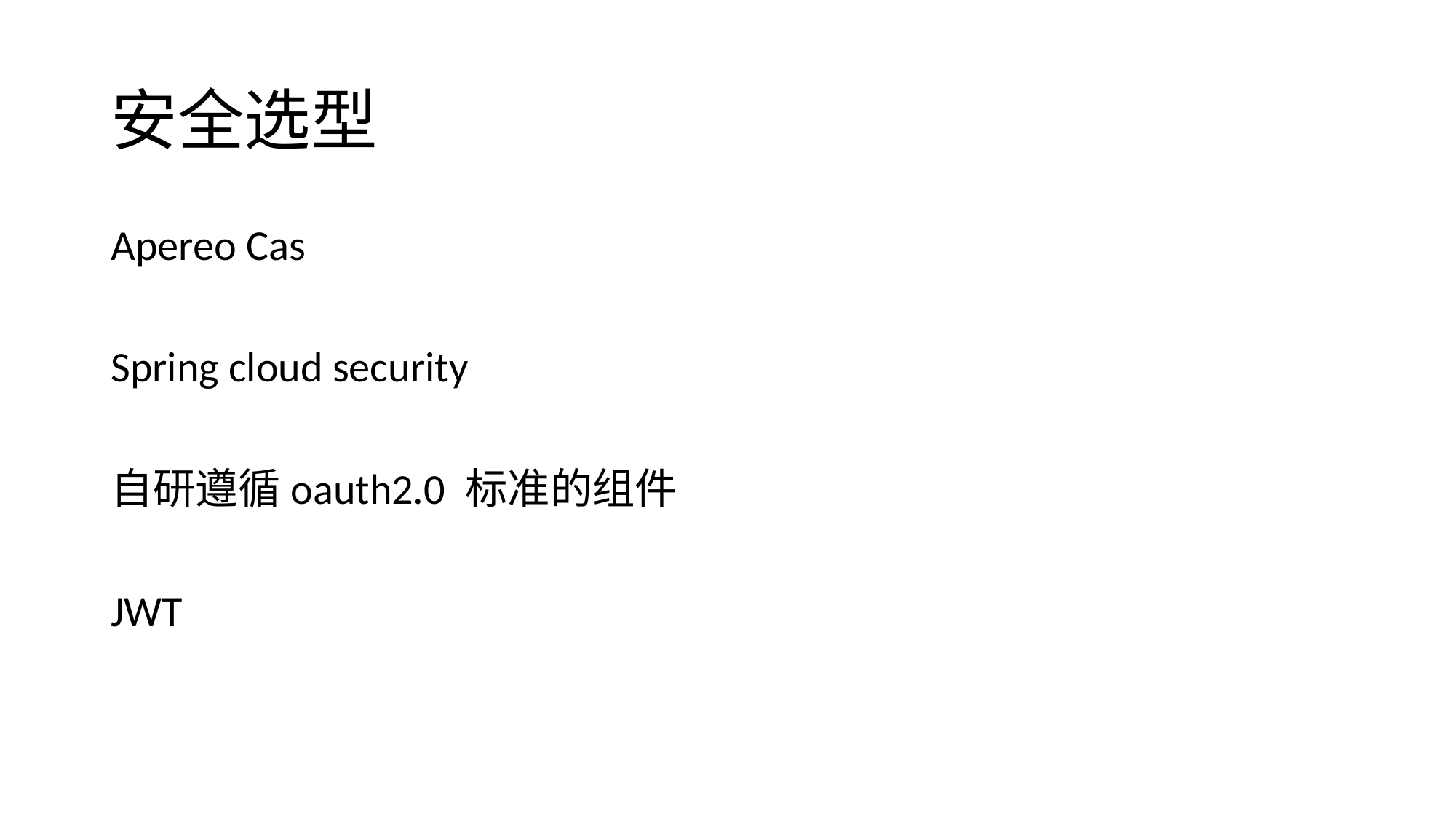

# 安全选型
Apereo Cas

Spring cloud security

自研遵循oauth2.0 标准的组件

JWT